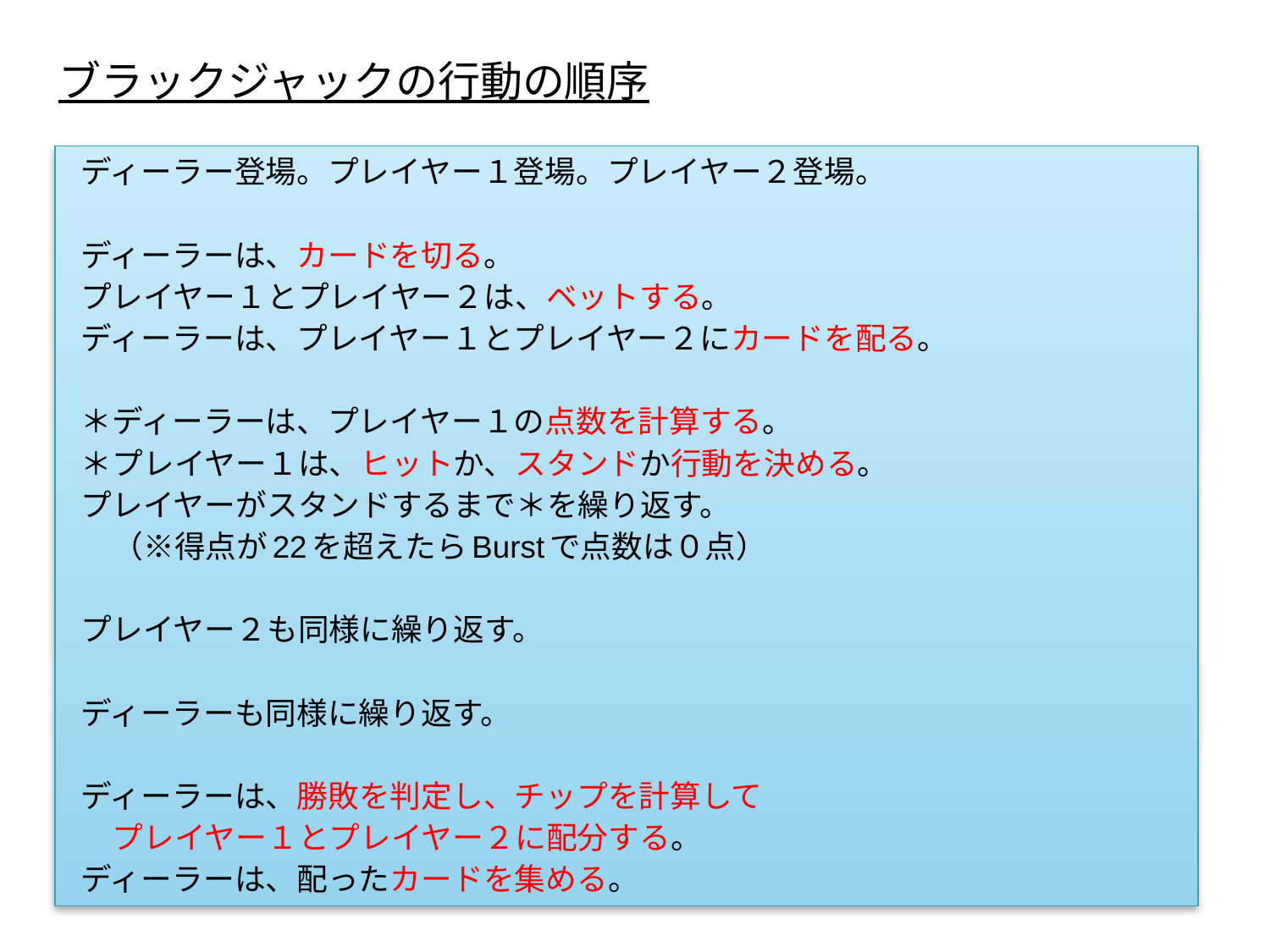

ブラックジャックの行動の順序
ディーラー登場。プレイヤー１登場。プレイヤー２登場。

ディーラーは、カードを切る。
プレイヤー１とプレイヤー２は、ベットする。
ディーラーは、プレイヤー１とプレイヤー２にカードを配る。

＊ディーラーは、プレイヤー１の点数を計算する。
＊プレイヤー１は、ヒットか、スタンドか行動を決める。
プレイヤーがスタンドするまで＊を繰り返す。
　（※得点が22を超えたらBurstで点数は０点）

プレイヤー２も同様に繰り返す。

ディーラーも同様に繰り返す。

ディーラーは、勝敗を判定し、チップを計算して
　プレイヤー１とプレイヤー２に配分する。
ディーラーは、配ったカードを集める。